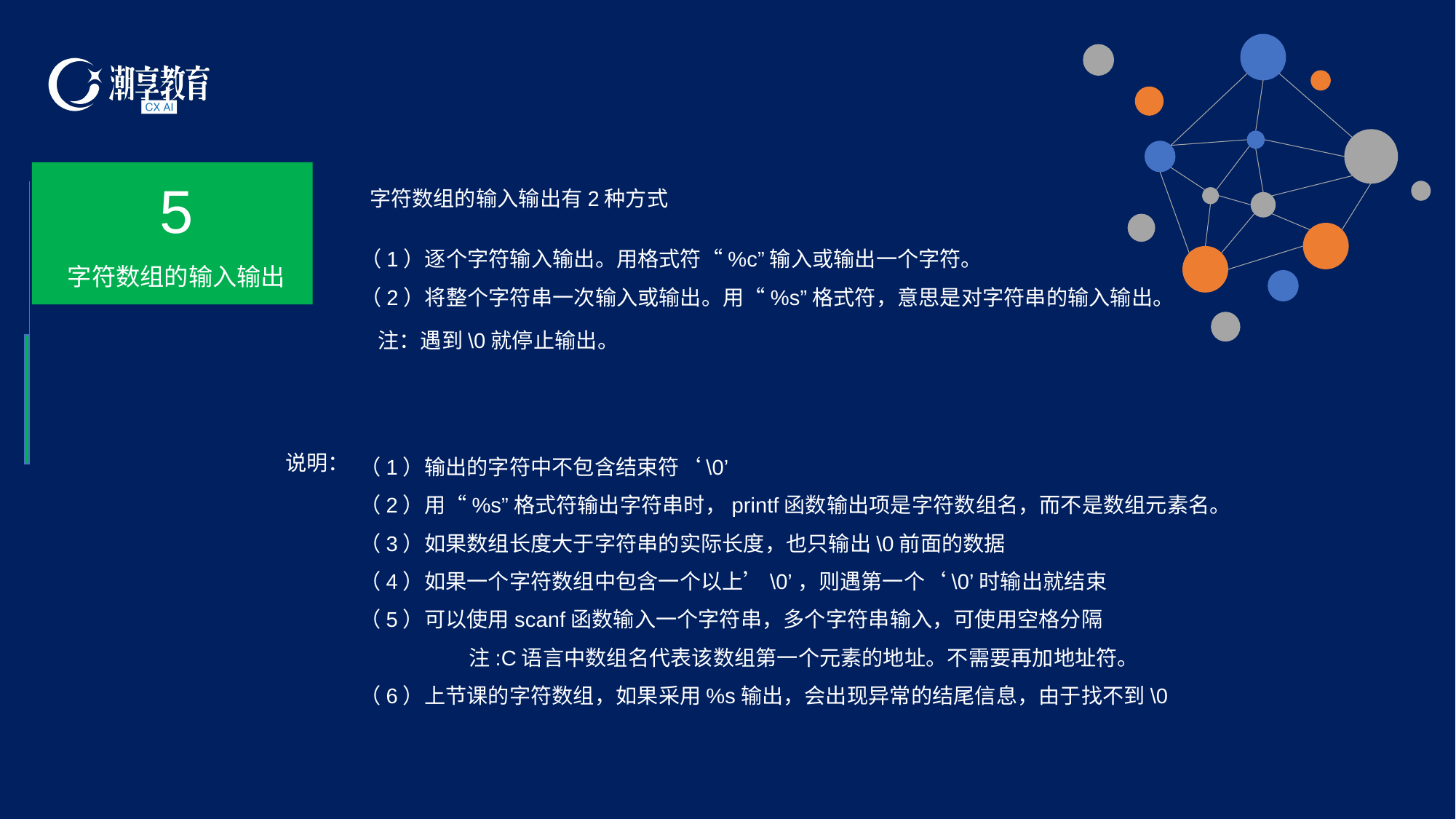

5

字符数组的输入输出
字符数组的输入输出有2种方式

（1）逐个字符输入输出。用格式符“%c”输入或输出一个字符。
（2）将整个字符串一次输入或输出。用“%s”格式符，意思是对字符串的输入输出。
注：遇到\0就停止输出。
（1）输出的字符中不包含结束符‘\0’
（2）用“%s”格式符输出字符串时，printf函数输出项是字符数组名，而不是数组元素名。
（3）如果数组长度大于字符串的实际长度，也只输出\0前面的数据
（4）如果一个字符数组中包含一个以上’\0’，则遇第一个‘\0’时输出就结束
（5）可以使用scanf函数输入一个字符串，多个字符串输入，可使用空格分隔
	注:C语言中数组名代表该数组第一个元素的地址。不需要再加地址符。
（6）上节课的字符数组，如果采用%s输出，会出现异常的结尾信息，由于找不到\0
说明：